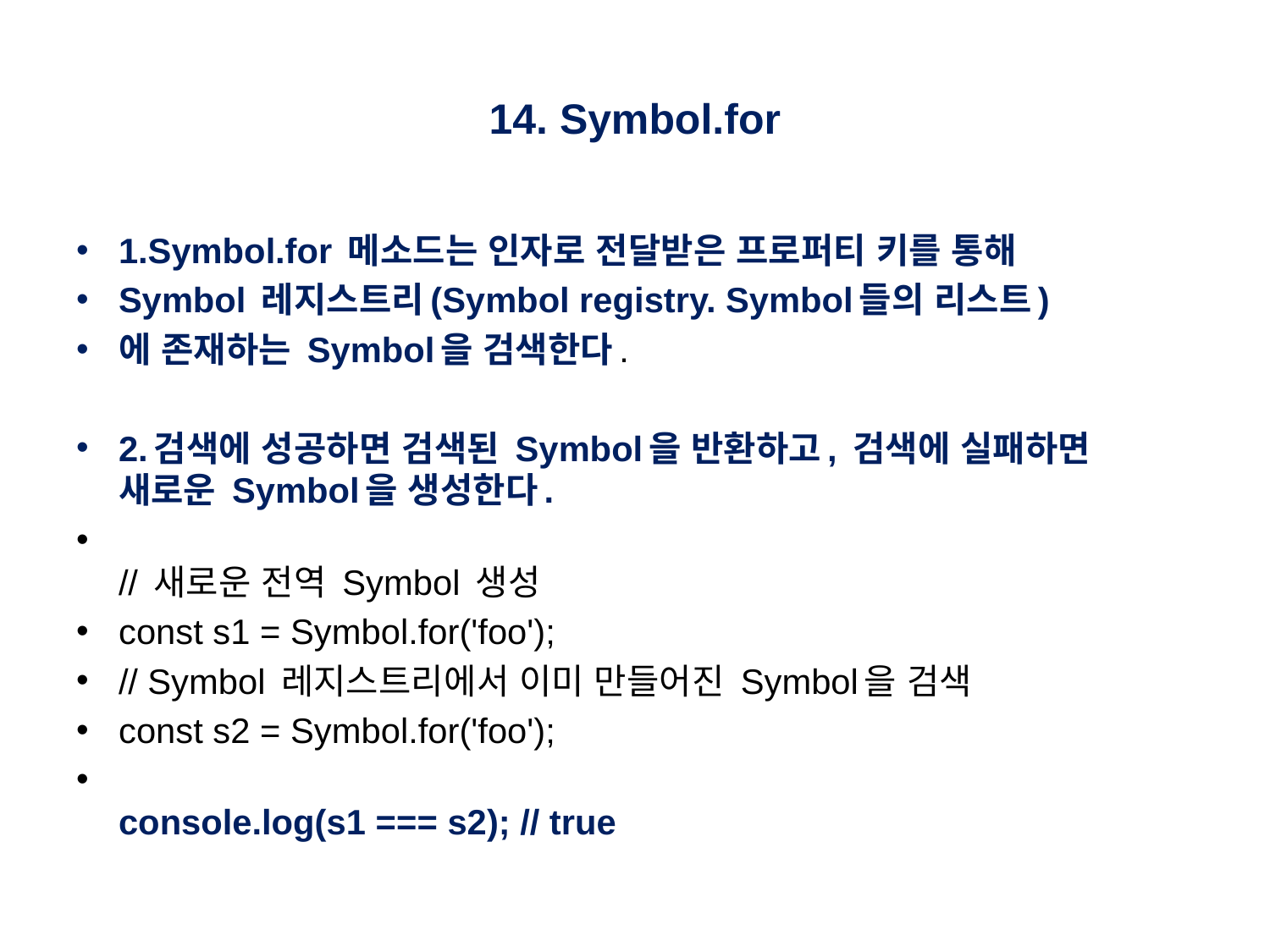

# 14. Symbol.for
1.Symbol.for 메소드는 인자로 전달받은 프로퍼티 키를 통해
Symbol 레지스트리(Symbol registry. Symbol들의 리스트)
에 존재하는 Symbol을 검색한다.

2.검색에 성공하면 검색된 Symbol을 반환하고, 검색에 실패하면 새로운 Symbol을 생성한다.
// 새로운 전역 Symbol 생성
const s1 = Symbol.for('foo');
// Symbol 레지스트리에서 이미 만들어진 Symbol을 검색
const s2 = Symbol.for('foo');
console.log(s1 === s2); // true